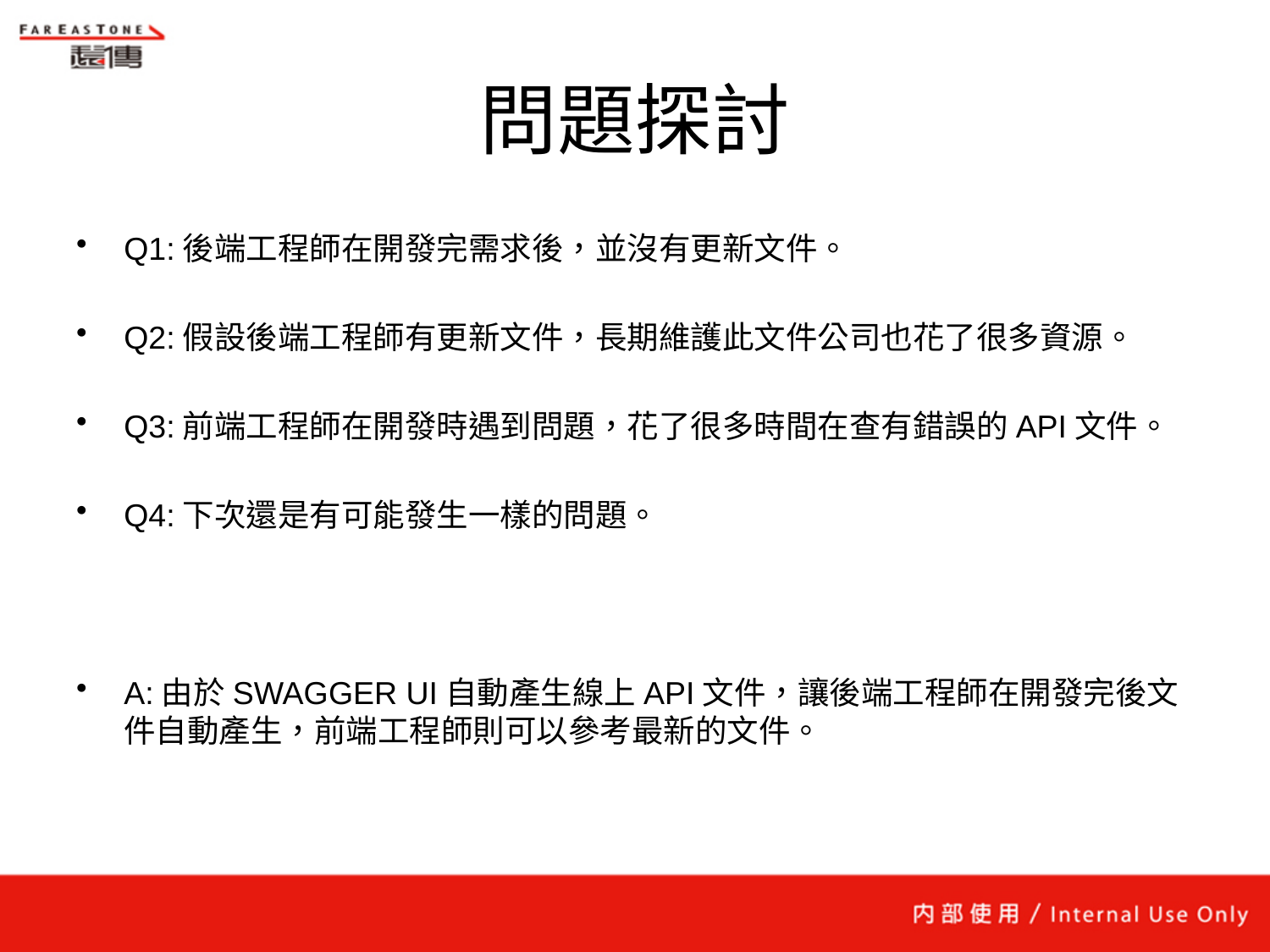

# 問題探討
Q1:後端工程師在開發完需求後，並沒有更新文件。

Q2:假設後端工程師有更新文件，長期維護此文件公司也花了很多資源。

Q3:前端工程師在開發時遇到問題，花了很多時間在查有錯誤的API文件。

Q4:下次還是有可能發生一樣的問題。

A:由於SWAGGER UI自動產生線上API文件，讓後端工程師在開發完後文件自動產生，前端工程師則可以參考最新的文件。